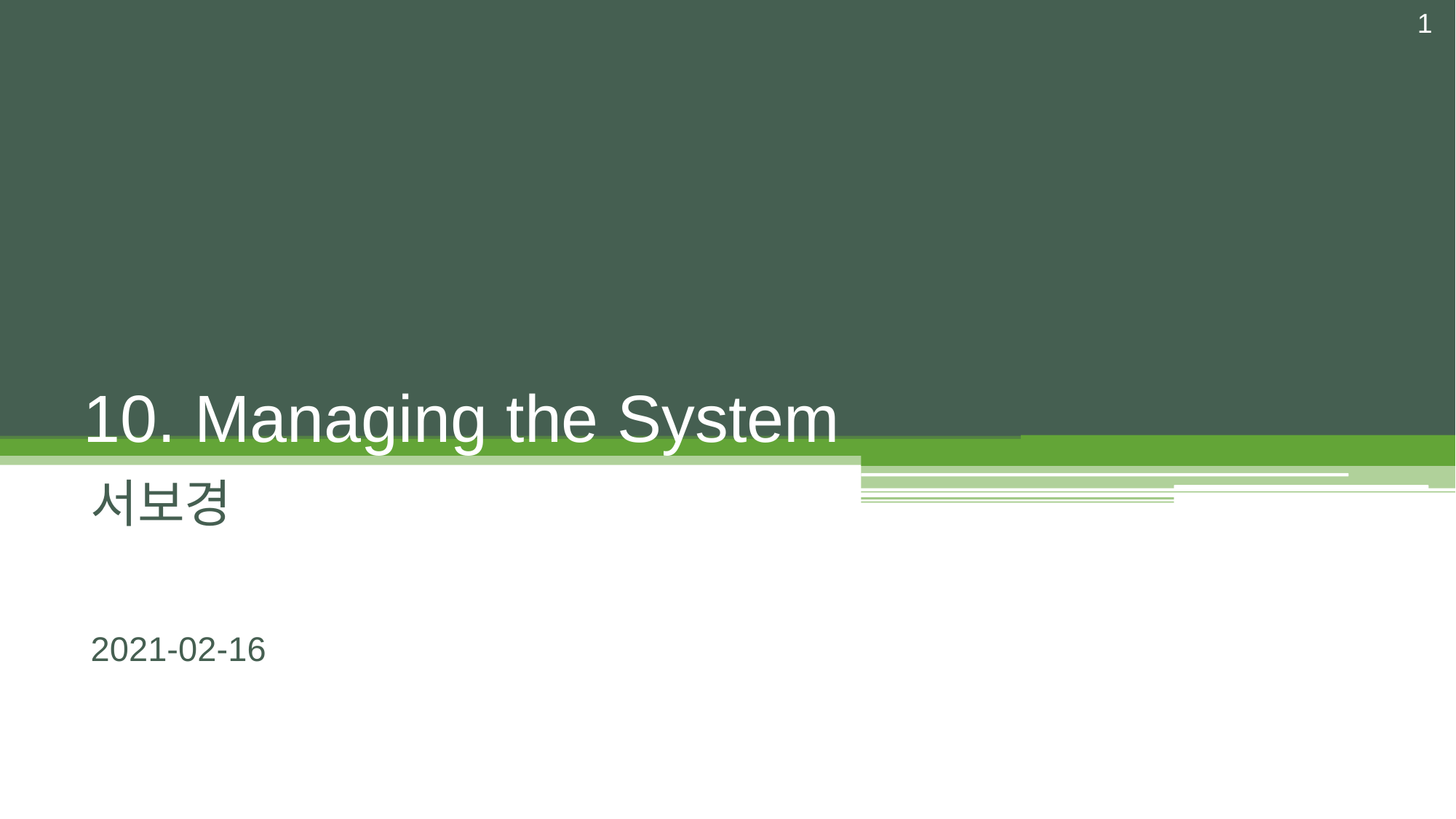

1
# 10. Managing the System
서보경

2021-02-16